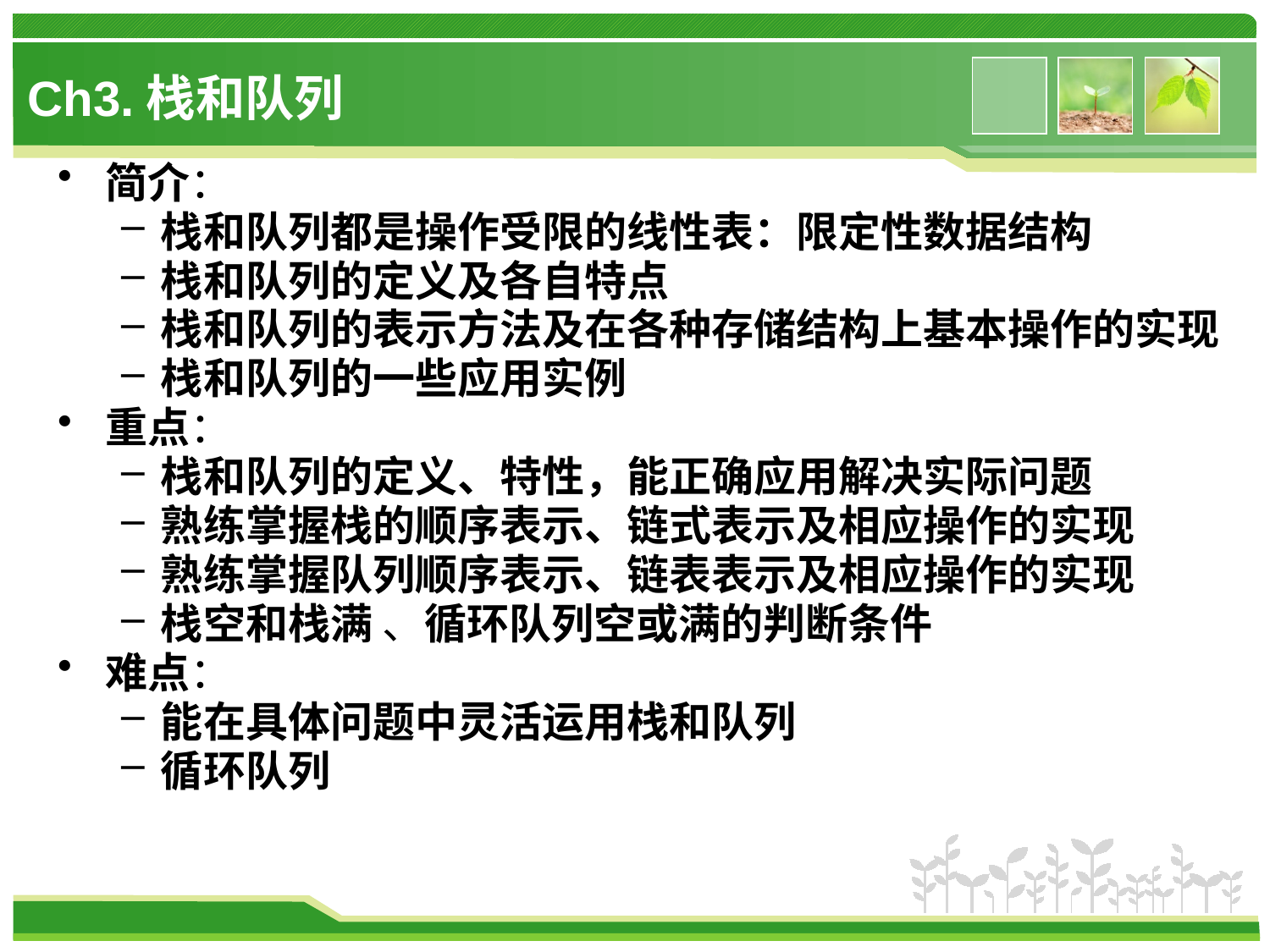

# Ch3.栈和队列
简介：
栈和队列都是操作受限的线性表：限定性数据结构
栈和队列的定义及各自特点
栈和队列的表示方法及在各种存储结构上基本操作的实现
栈和队列的一些应用实例
重点：
栈和队列的定义、特性，能正确应用解决实际问题
熟练掌握栈的顺序表示、链式表示及相应操作的实现
熟练掌握队列顺序表示、链表表示及相应操作的实现
栈空和栈满 、循环队列空或满的判断条件
难点：
能在具体问题中灵活运用栈和队列
循环队列
2